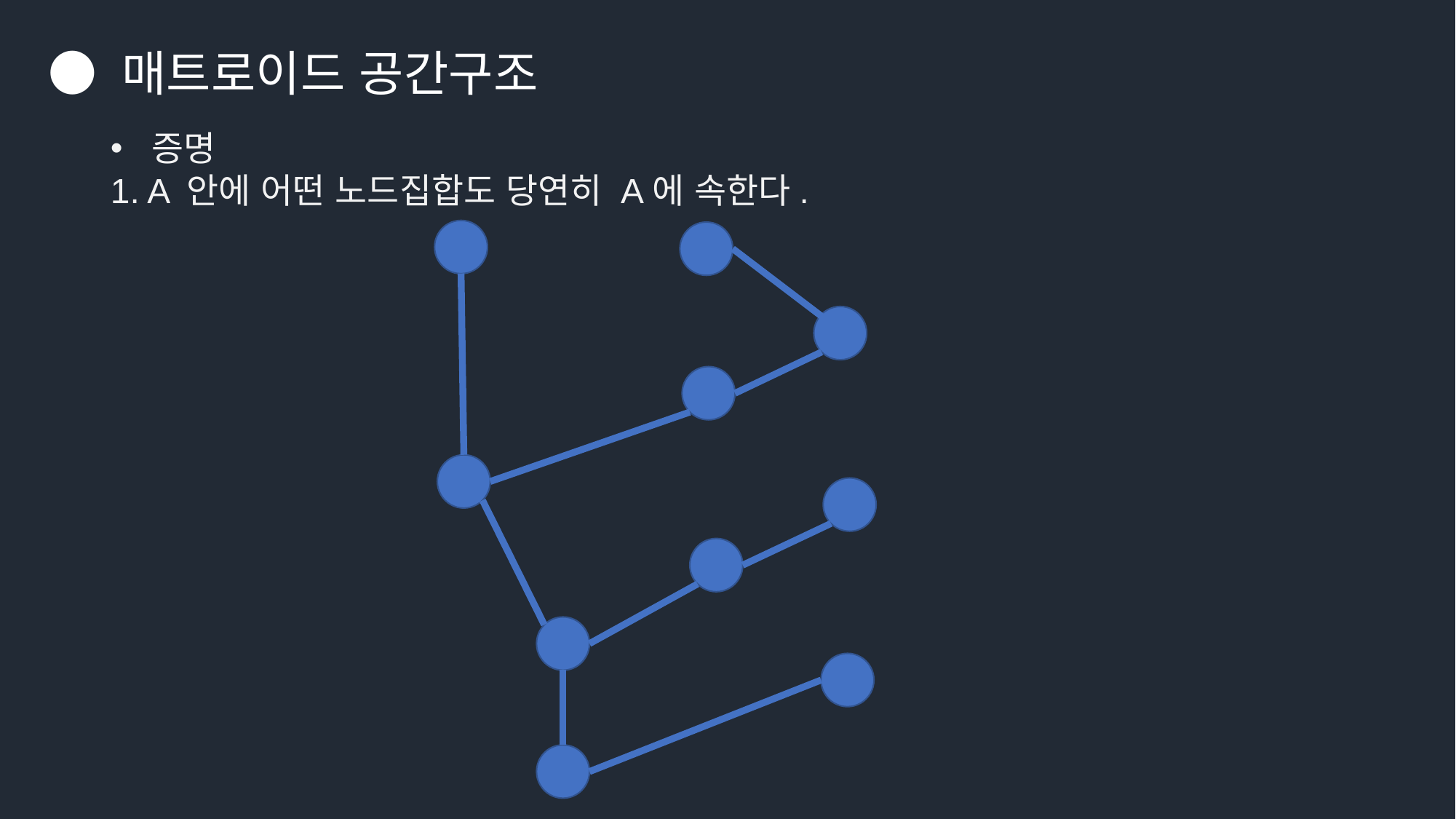

● 매트로이드 공간구조
증명
1. A 안에 어떤 노드집합도 당연히 A에 속한다.